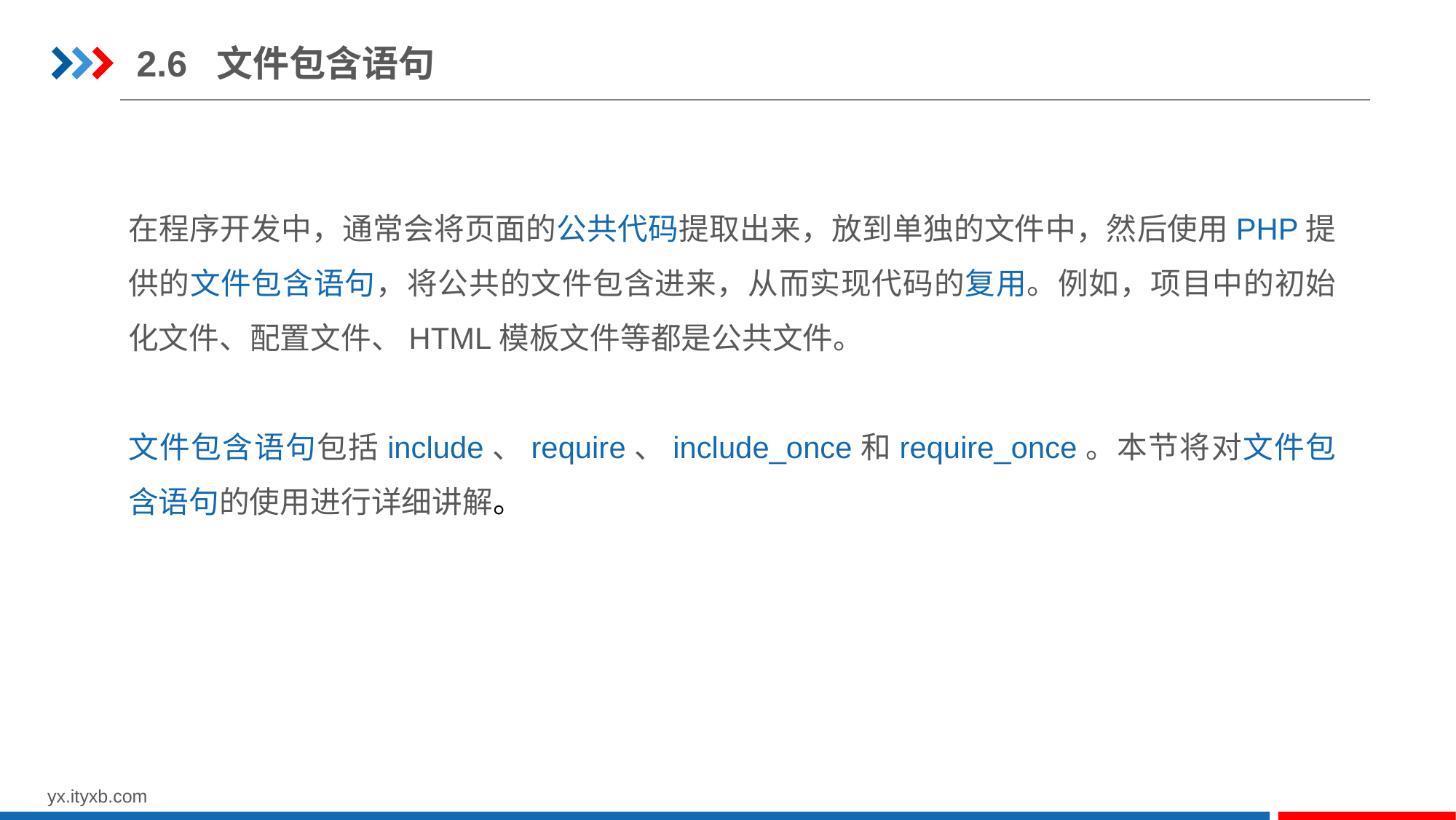

2.6  文件包含语句
在程序开发中，通常会将页面的公共代码提取出来，放到单独的文件中，然后使用PHP提供的文件包含语句，将公共的文件包含进来，从而实现代码的复用。例如，项目中的初始化文件、配置文件、HTML模板文件等都是公共文件。

文件包含语句包括include、require、include_once和require_once。本节将对文件包含语句的使用进行详细讲解。